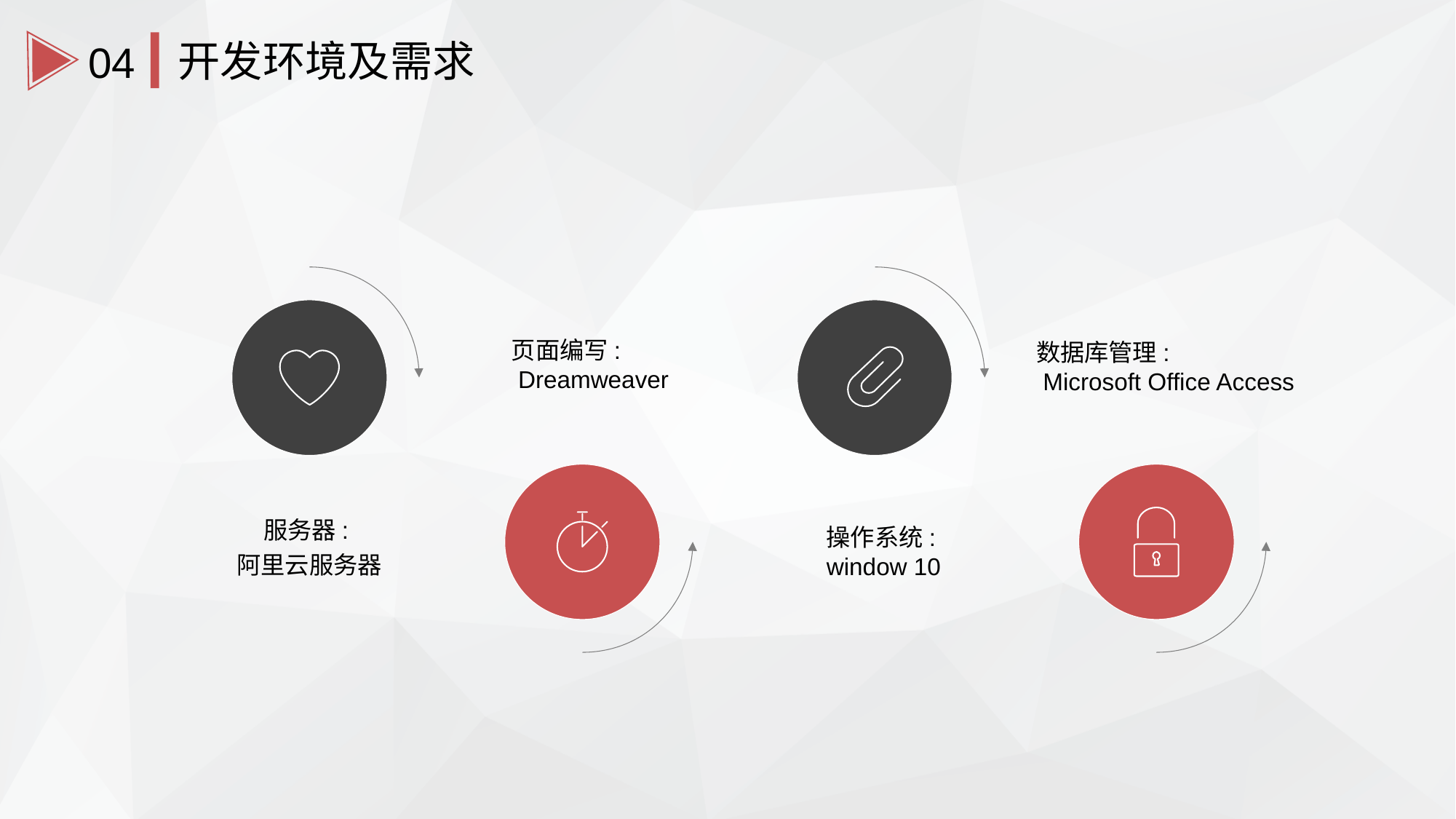

开发环境及需求
04

页面编写:
 Dreamweaver
数据库管理:
 Microsoft Office Access

服务器:
阿里云服务器
操作系统:
window 10